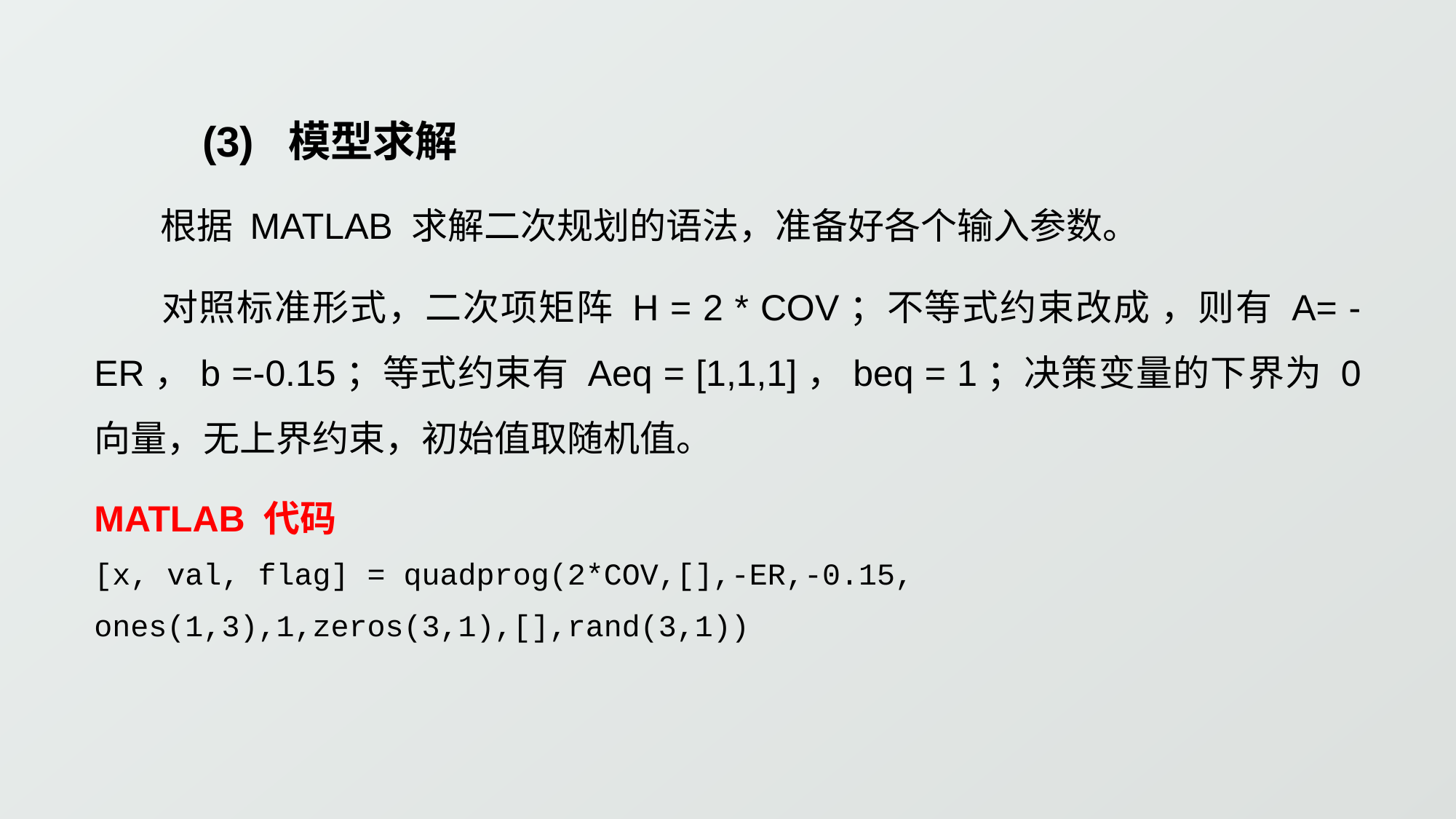

(3)  模型求解
       根据 MATLAB 求解二次规划的语法，准备好各个输入参数。
      对照标准形式，二次项矩阵 H = 2 * COV；不等式约束改成 ，则有 A= -ER，b =-0.15；等式约束有 Aeq = [1,1,1]，beq = 1；决策变量的下界为 0 向量，无上界约束，初始值取随机值。
MATLAB 代码
[x, val, flag] = quadprog(2*COV,[],-ER,-0.15,
ones(1,3),1,zeros(3,1),[],rand(3,1))